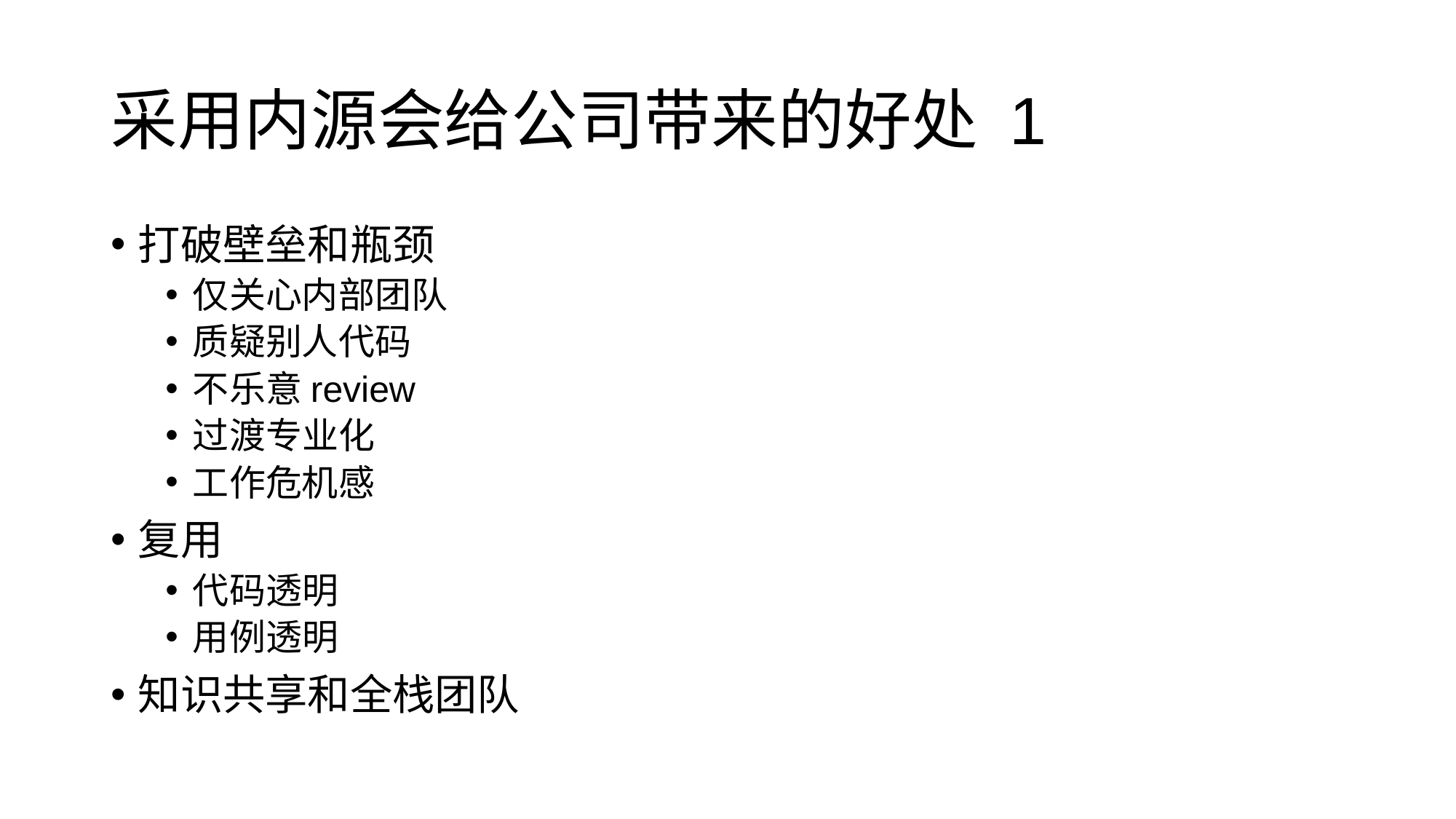

# 采用内源会给公司带来的好处 1
打破壁垒和瓶颈
仅关心内部团队
质疑别人代码
不乐意review
过渡专业化
工作危机感
复用
代码透明
用例透明
知识共享和全栈团队